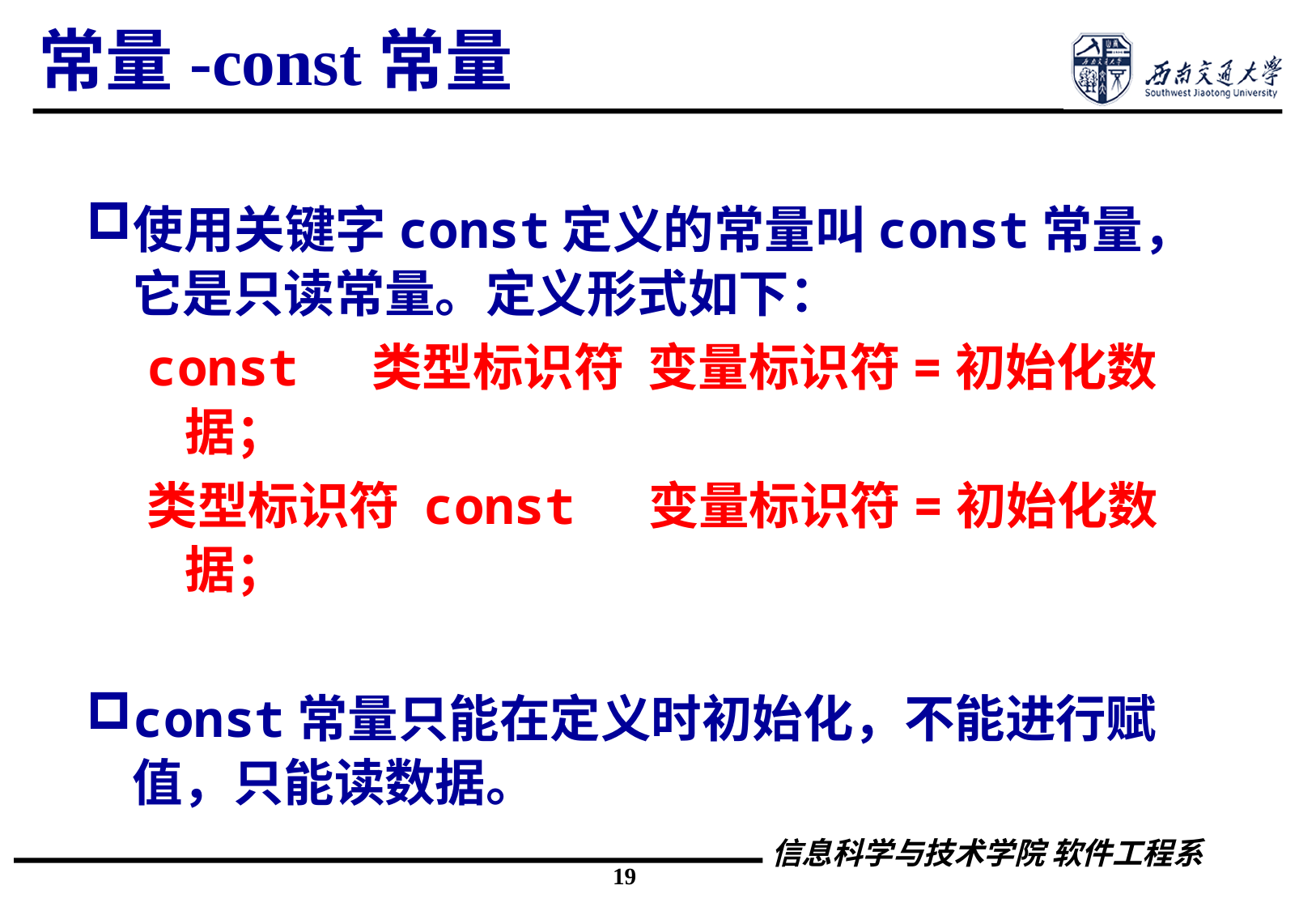

# 常量-const常量
使用关键字const定义的常量叫const常量，它是只读常量。定义形式如下：
const  类型标识符  变量标识符=初始化数据；
类型标识符 const  变量标识符=初始化数据；

const常量只能在定义时初始化，不能进行赋值，只能读数据。
19